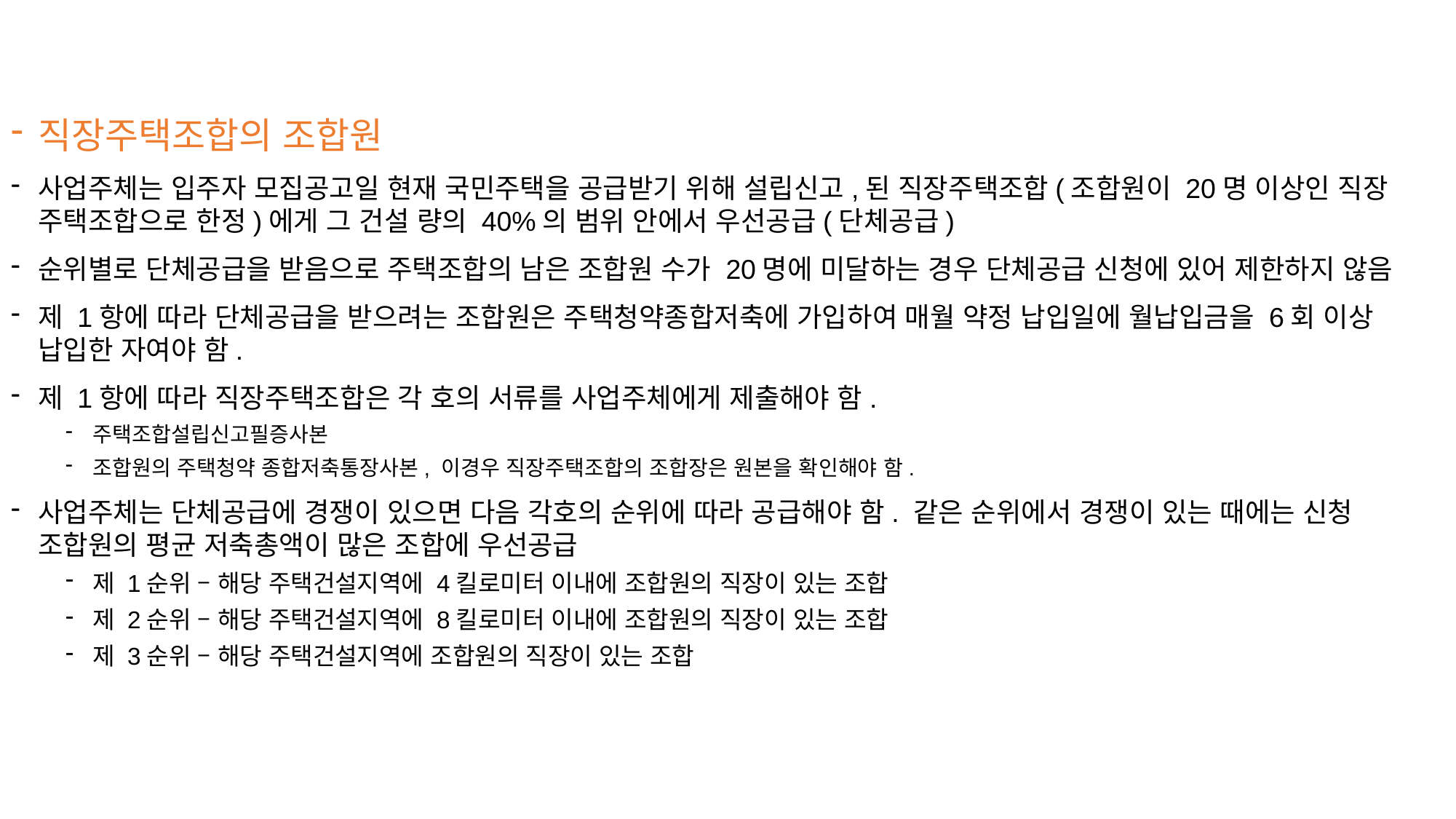

직장주택조합의 조합원
사업주체는 입주자 모집공고일 현재 국민주택을 공급받기 위해 설립신고,된 직장주택조합(조합원이 20명 이상인 직장 주택조합으로 한정)에게 그 건설 량의 40%의 범위 안에서 우선공급(단체공급)
순위별로 단체공급을 받음으로 주택조합의 남은 조합원 수가 20명에 미달하는 경우 단체공급 신청에 있어 제한하지 않음
제 1항에 따라 단체공급을 받으려는 조합원은 주택청약종합저축에 가입하여 매월 약정 납입일에 월납입금을 6회 이상 납입한 자여야 함.
제 1항에 따라 직장주택조합은 각 호의 서류를 사업주체에게 제출해야 함.
주택조합설립신고필증사본
조합원의 주택청약 종합저축통장사본, 이경우 직장주택조합의 조합장은 원본을 확인해야 함.
사업주체는 단체공급에 경쟁이 있으면 다음 각호의 순위에 따라 공급해야 함. 같은 순위에서 경쟁이 있는 때에는 신청 조합원의 평균 저축총액이 많은 조합에 우선공급
제 1순위 – 해당 주택건설지역에 4킬로미터 이내에 조합원의 직장이 있는 조합
제 2순위 – 해당 주택건설지역에 8킬로미터 이내에 조합원의 직장이 있는 조합
제 3순위 – 해당 주택건설지역에 조합원의 직장이 있는 조합